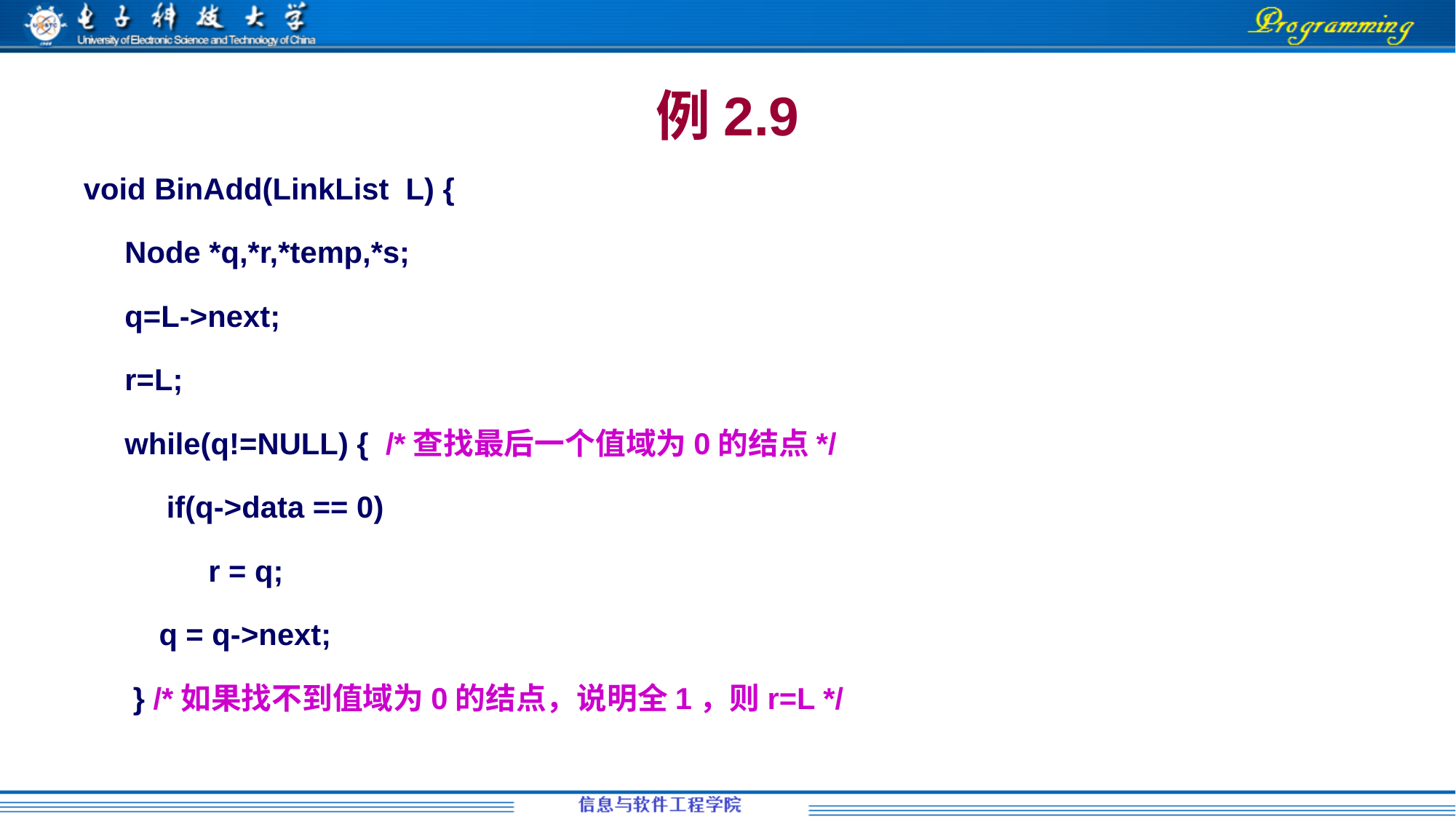

# 例2.9
void BinAdd(LinkList  L) {
	Node *q,*r,*temp,*s;
	q=L->next;
	r=L;
	while(q!=NULL) {  /*查找最后一个值域为0的结点*/
	     if(q->data == 0)
	          r = q;
         q = q->next;
	 } /*如果找不到值域为0的结点，说明全1，则r=L */